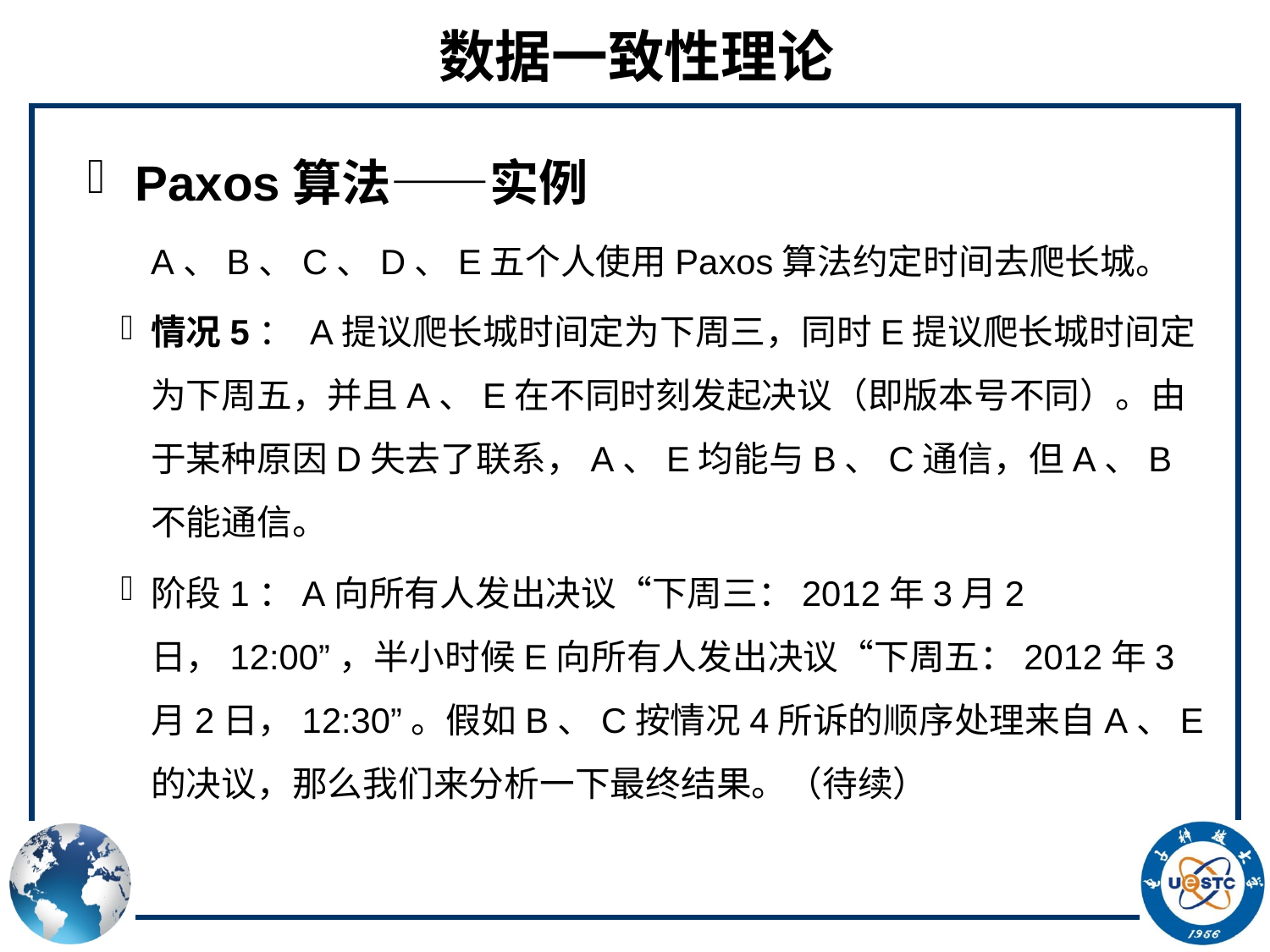

# 数据一致性理论
Paxos算法——实例
A、B、C、D、E五个人使用Paxos算法约定时间去爬长城。
情况5： A提议爬长城时间定为下周三，同时E提议爬长城时间定为下周五，并且A、E在不同时刻发起决议（即版本号不同）。由于某种原因D失去了联系，A、E均能与B、C通信，但A、B不能通信。
阶段1：A向所有人发出决议“下周三：2012年3月2日，12:00”，半小时候E向所有人发出决议“下周五：2012年3月2日，12:30”。假如B、C按情况4所诉的顺序处理来自A、E的决议，那么我们来分析一下最终结果。（待续）